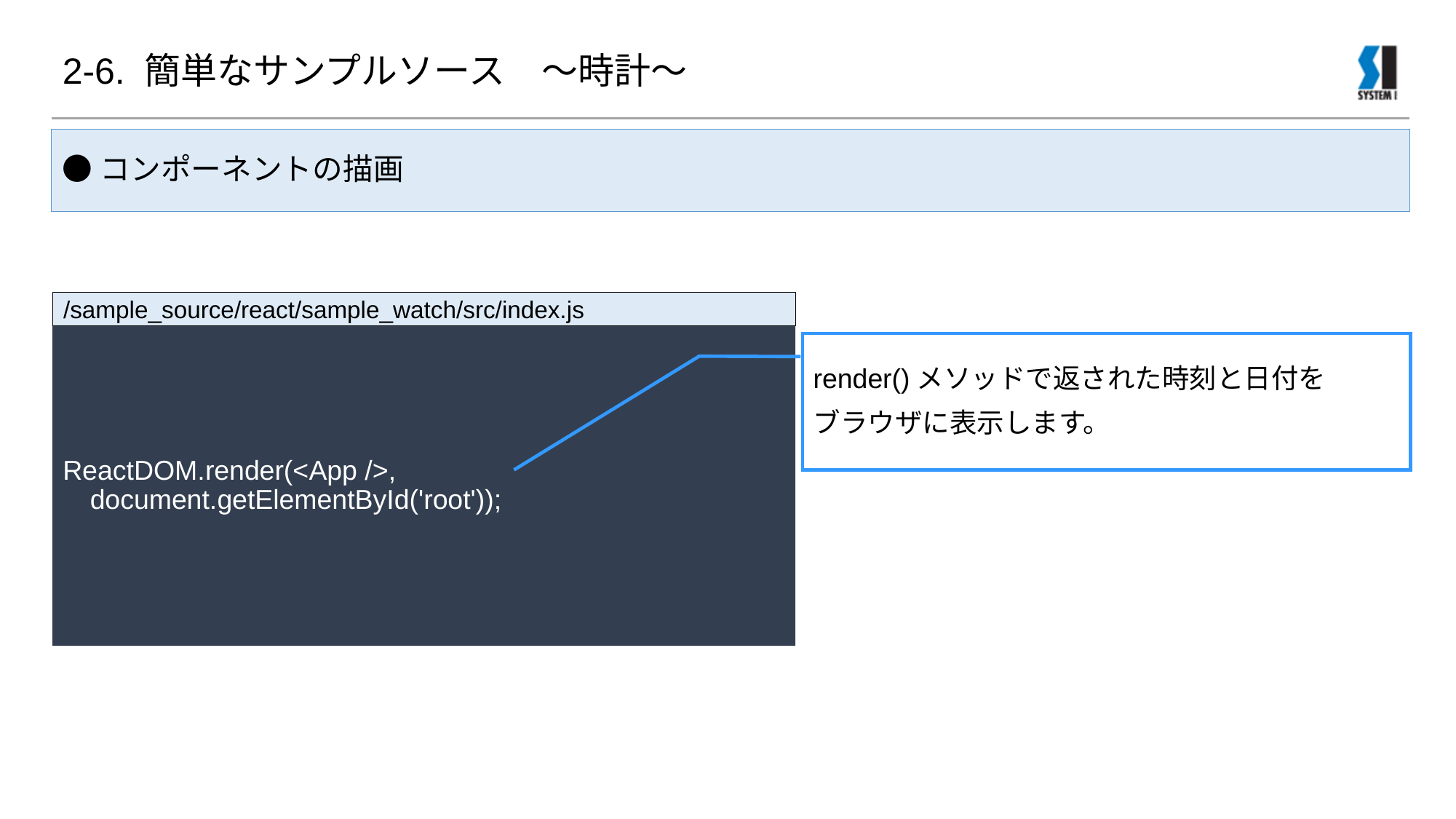

# 2-6. 簡単なサンプルソース　～時計～
●コンポーネントの描画
/sample_source/react/sample_watch/src/index.js
ReactDOM.render(<App />, document.getElementById('root'));
render()メソッドで返された時刻と日付を
ブラウザに表示します。